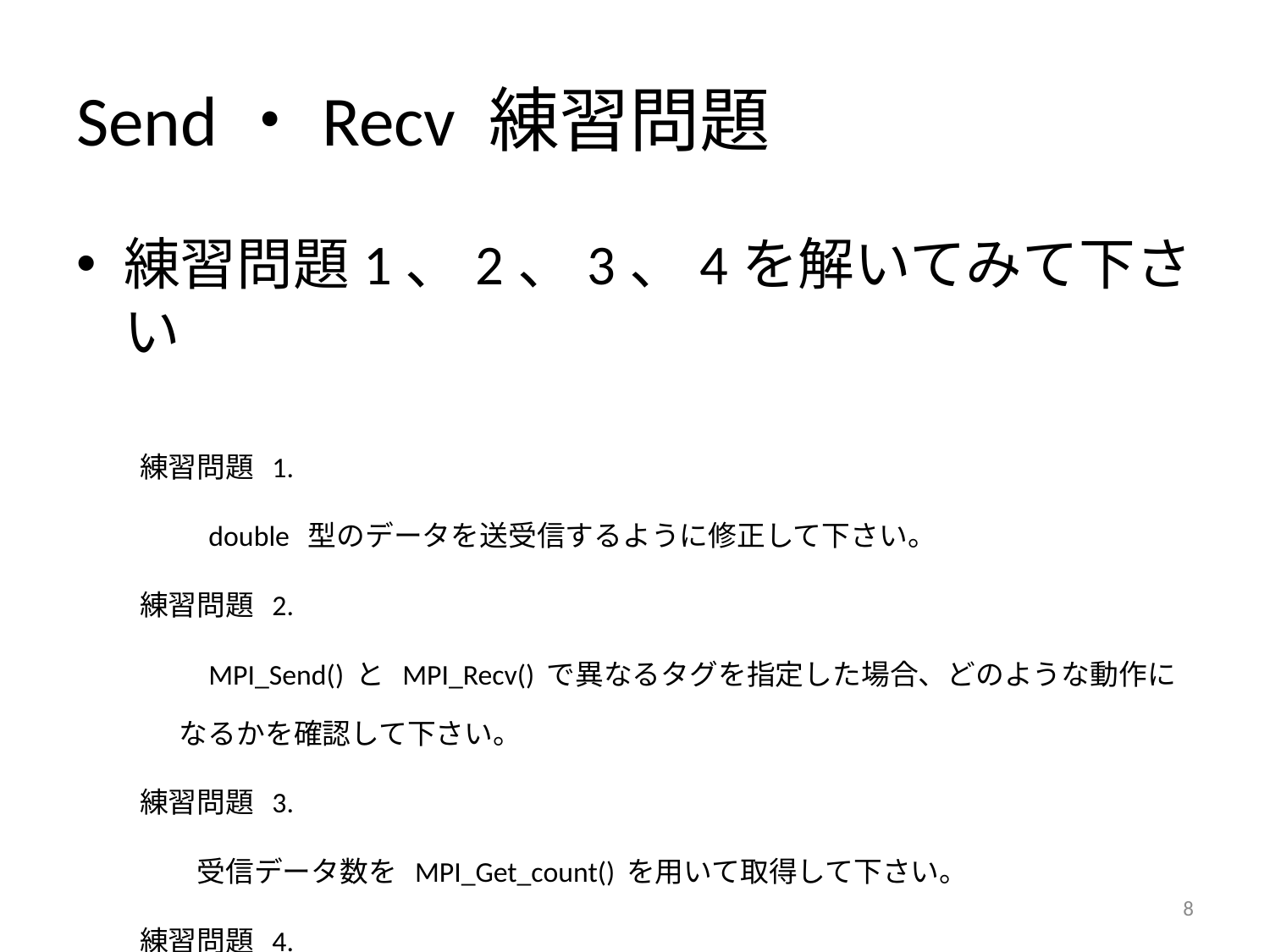

# Send・Recv 練習問題
練習問題1、2、3、4を解いてみて下さい

練習問題 1.
　　double 型のデータを送受信するように修正して下さい。
練習問題 2.
　　MPI_Send()と MPI_Recv()で異なるタグを指定した場合、どのような動作になるかを確認して下さい。
練習問題 3.
　　受信データ数を MPI_Get_count()を用いて取得して下さい。
練習問題 4.
　　送受信するデータ数を 2 個に修正して下さい。受信するバイト数を計算して下さい。
8